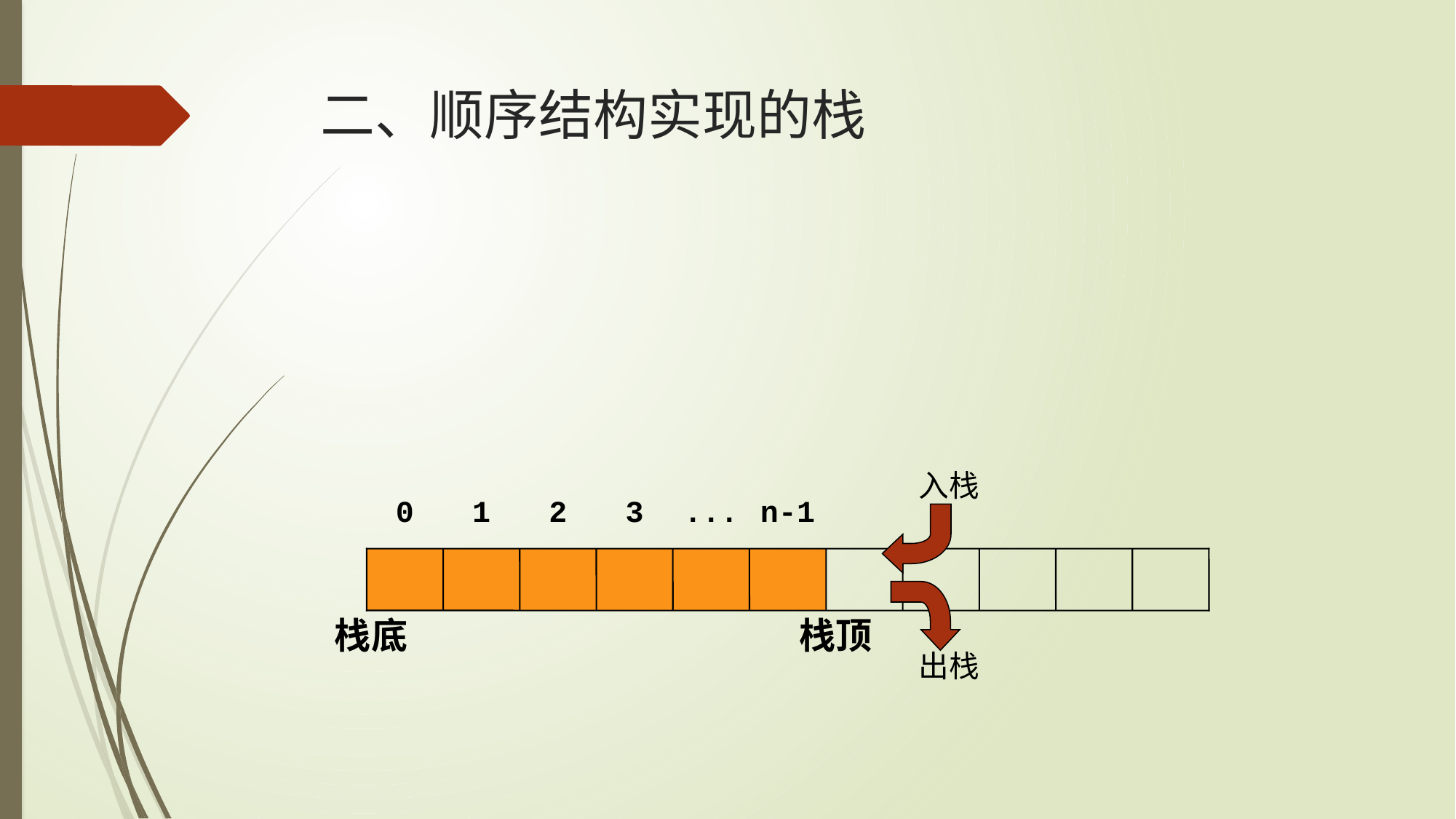

# 二、顺序结构实现的栈
入栈

出栈
0

1

2

3

...

n-1

栈底
栈顶